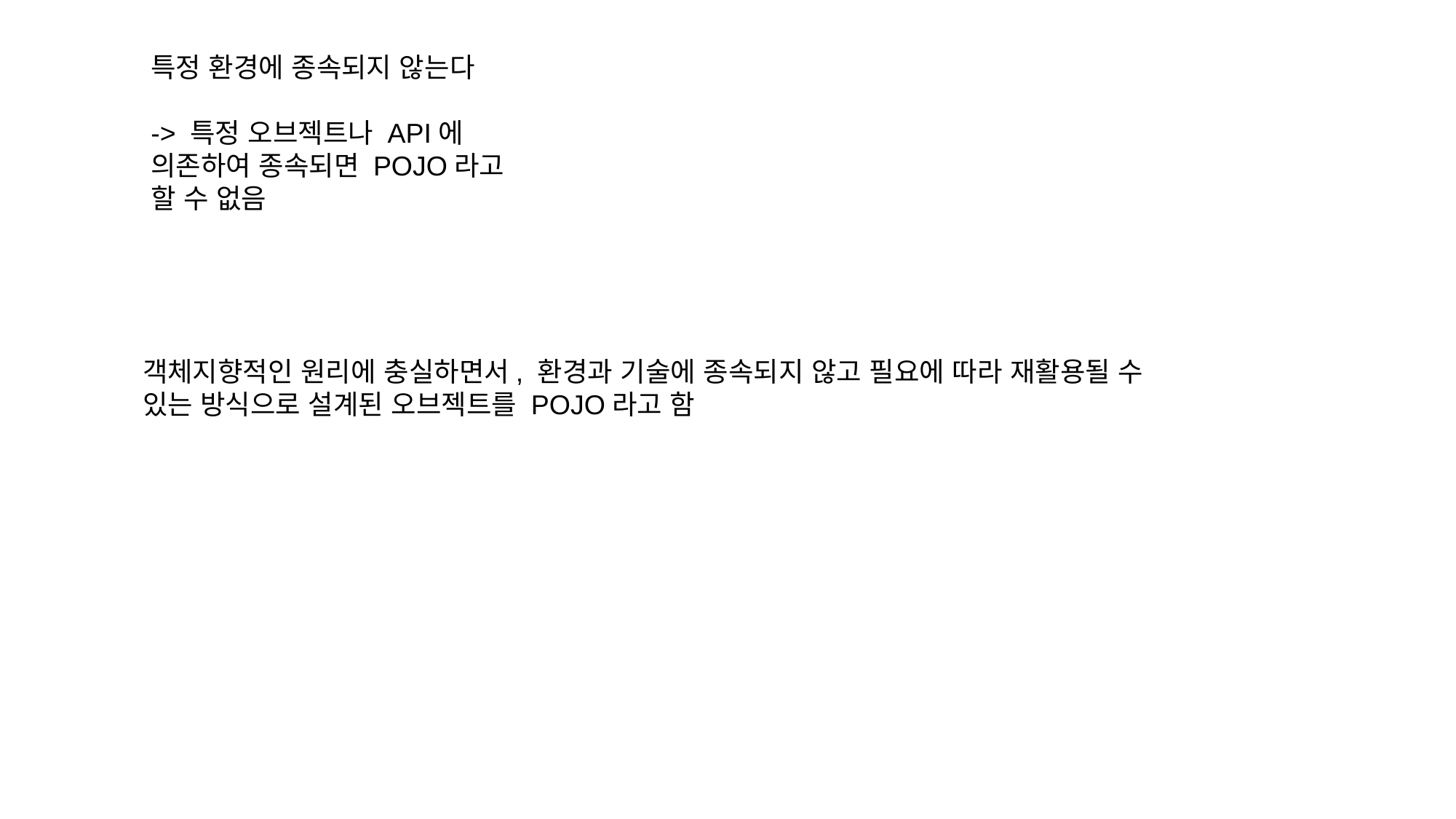

특정 환경에 종속되지 않는다

-> 특정 오브젝트나 API에 의존하여 종속되면 POJO라고 할 수 없음
객체지향적인 원리에 충실하면서, 환경과 기술에 종속되지 않고 필요에 따라 재활용될 수 있는 방식으로 설계된 오브젝트를 POJO라고 함